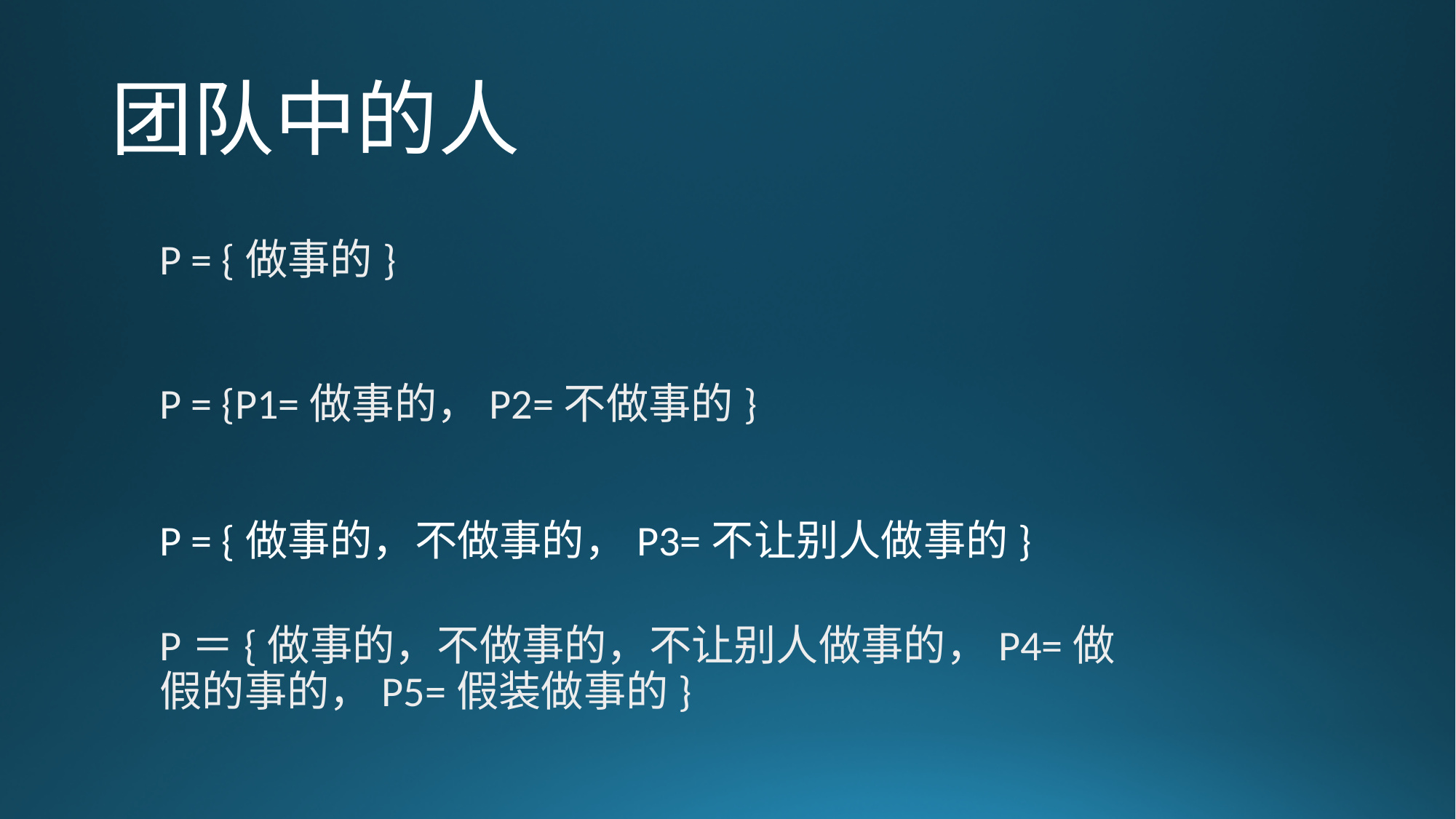

# 团队中的人
P = {做事的}

P = {P1=做事的，P2=不做事的}
P = {做事的，不做事的，P3=不让别人做事的}

P＝{做事的，不做事的，不让别人做事的，P4=做假的事的，P5=假装做事的}